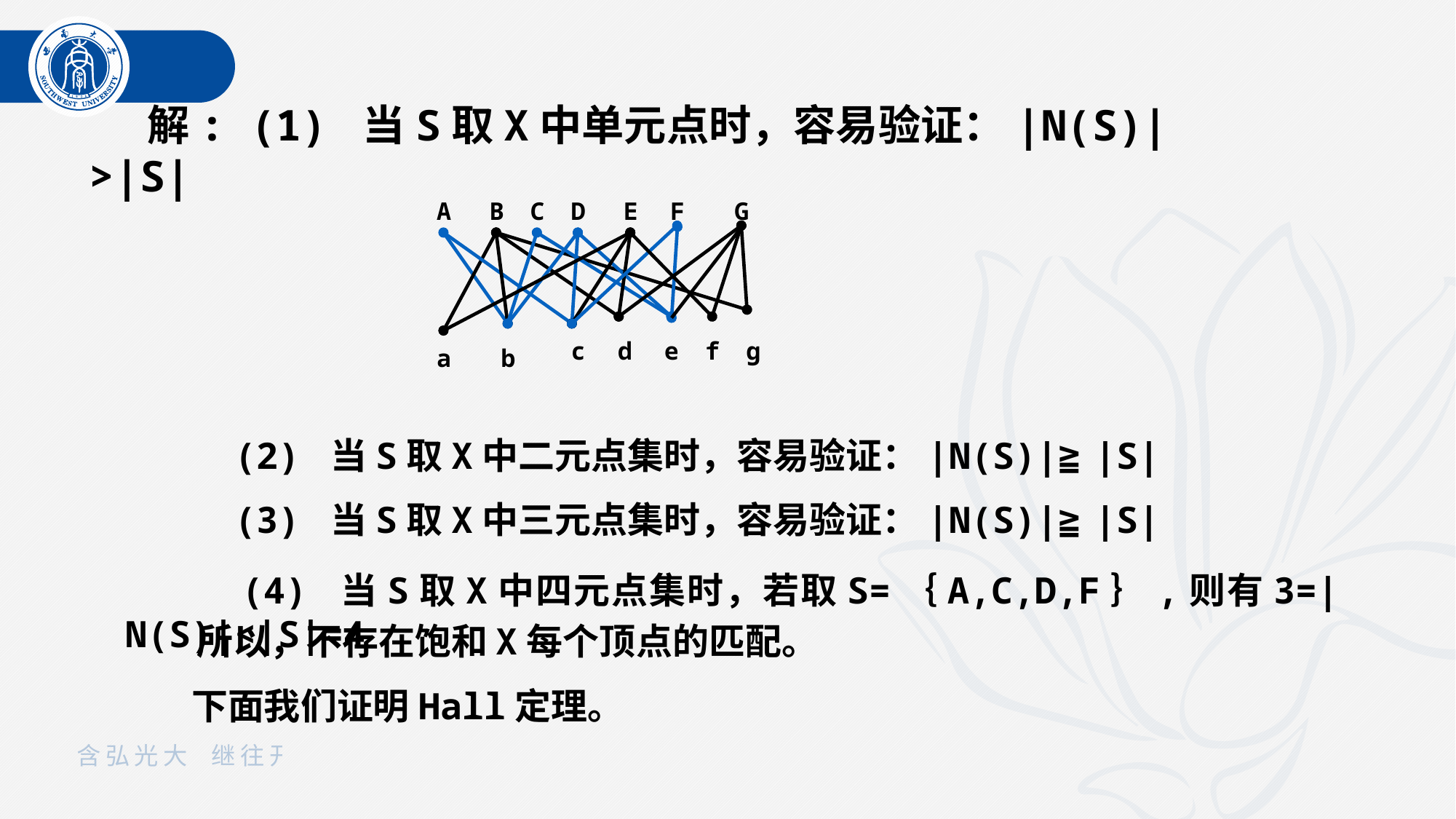

解: (1) 当S取X中单元点时，容易验证：|N(S)|>|S|
A
B
C
D
E
F
G

c
d
e
f
g
a
b
     (2) 当S取X中二元点集时，容易验证：|N(S)|≧|S|
     (3) 当S取X中三元点集时，容易验证：|N(S)|≧|S|
     (4) 当S取X中四元点集时，若取S=｛A,C,D,F｝,则有3=|N(S)|<|S|=4
     所以，不存在饱和X每个顶点的匹配。
     下面我们证明Hall定理。